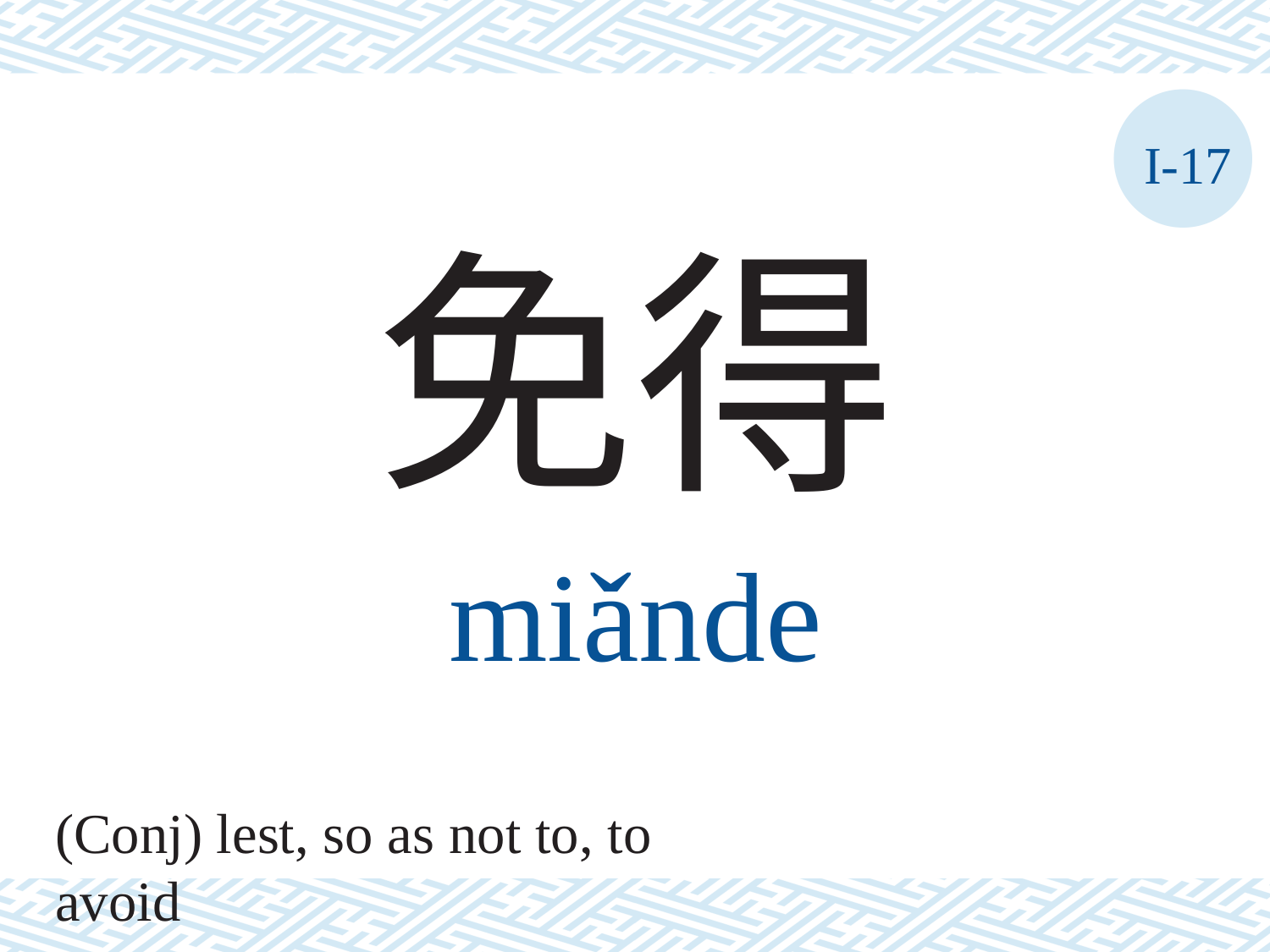

I-17
免得
miǎnde
(Conj) lest, so as not to, to avoid